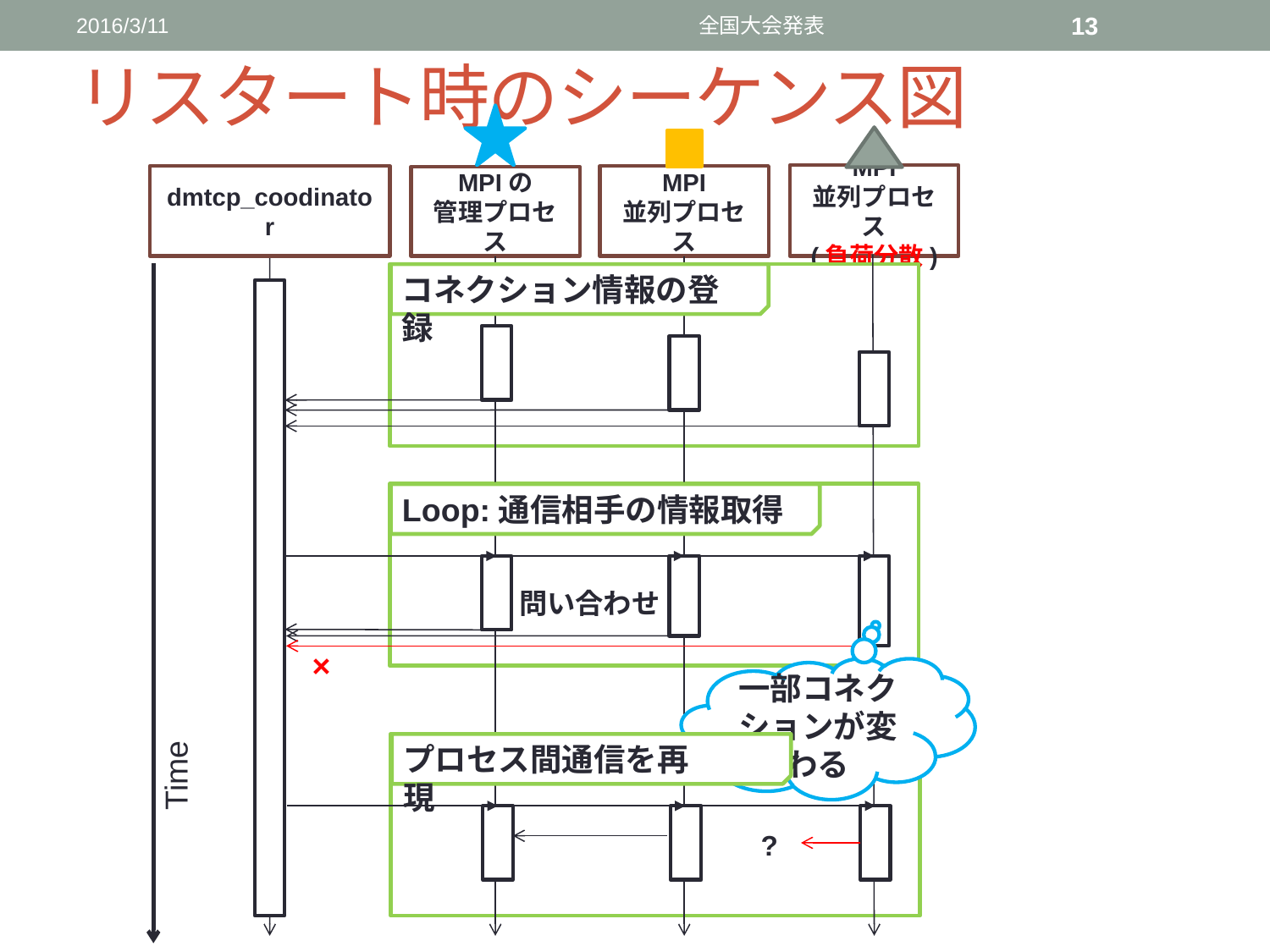

2016/3/11
全国大会発表
13
# リスタート時のシーケンス図

MPI
並列プロセス
(負荷分散)
dmtcp_coodinator
MPI
並列プロセス
MPIの
管理プロセス
コネクション情報の登録

Loop:通信相手の情報取得

問い合わせ
×
一部コネクションが変わる
プロセス間通信を再現

Time

?